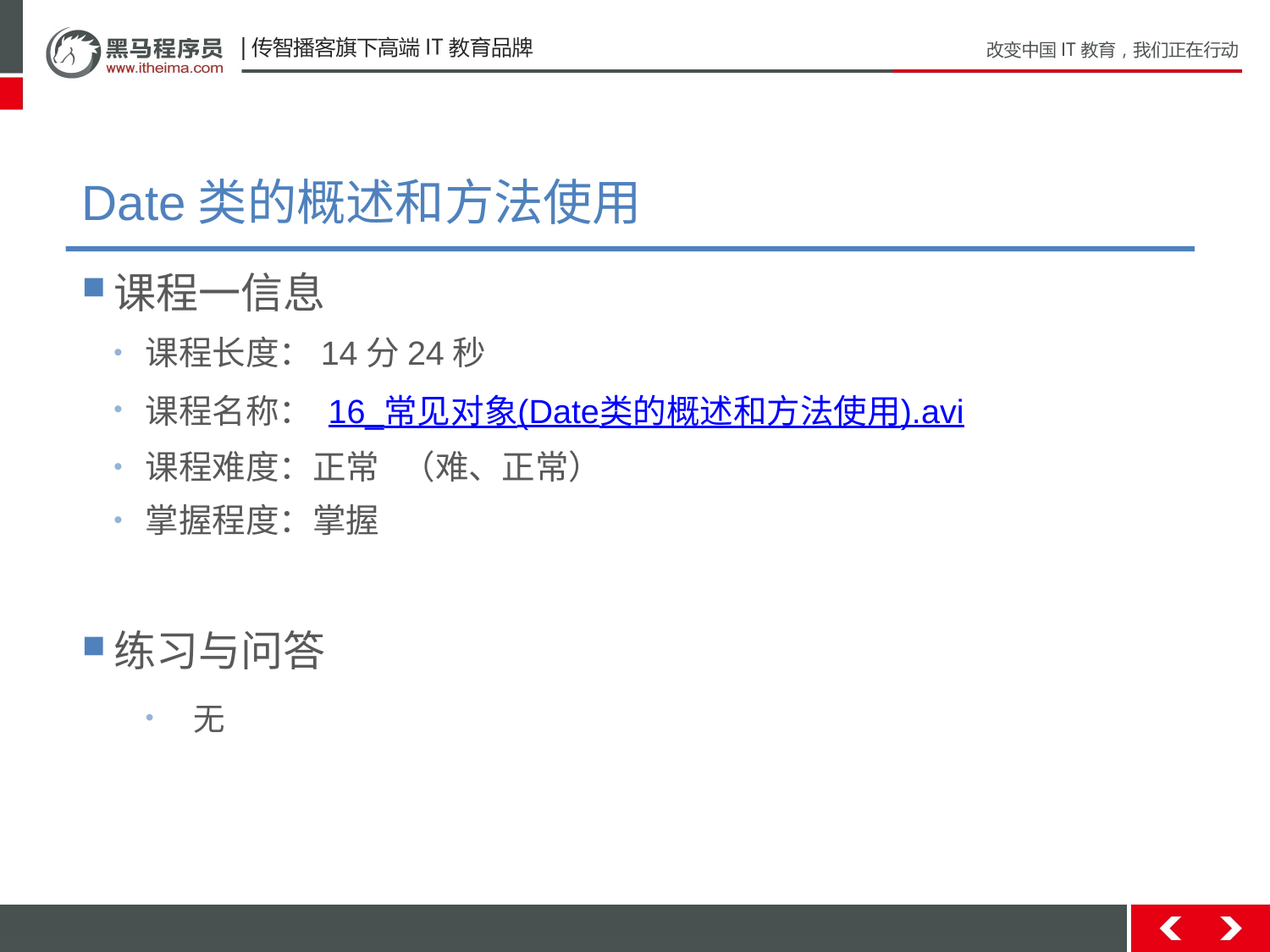

# Date类的概述和方法使用
课程一信息
课程长度：14分24秒
课程名称： 16_常见对象(Date类的概述和方法使用).avi
课程难度：正常   （难、正常）
掌握程度：掌握

练习与问答
无